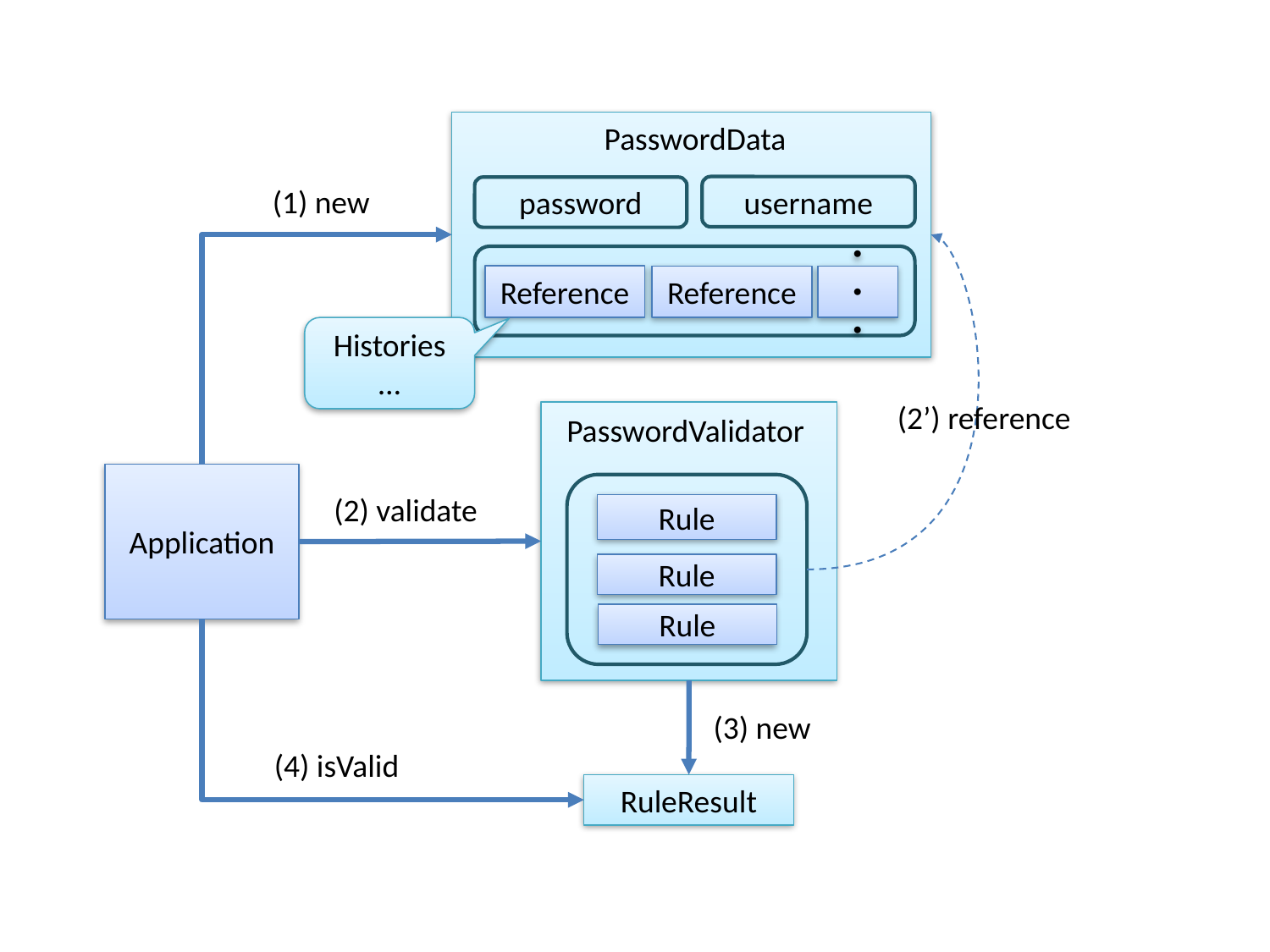

PasswordData
(1) new
username
password

Reference
Reference
・・・
Histories …
(2’) reference

 PasswordValidator
Application

(2) validate
Rule
Rule
Rule
(3) new
(4) isValid
RuleResult